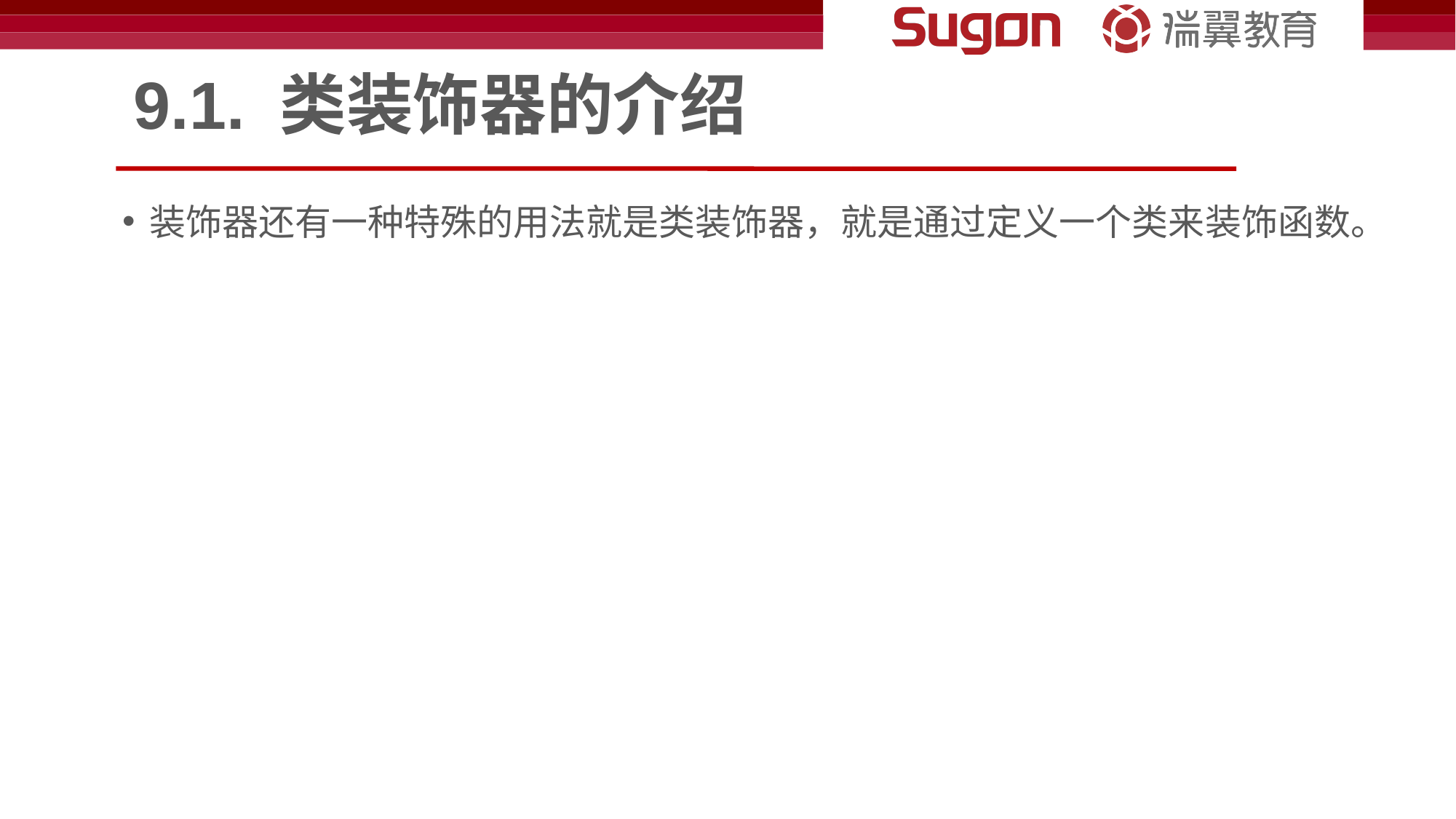

# 9.1. 类装饰器的介绍
装饰器还有一种特殊的用法就是类装饰器，就是通过定义一个类来装饰函数。